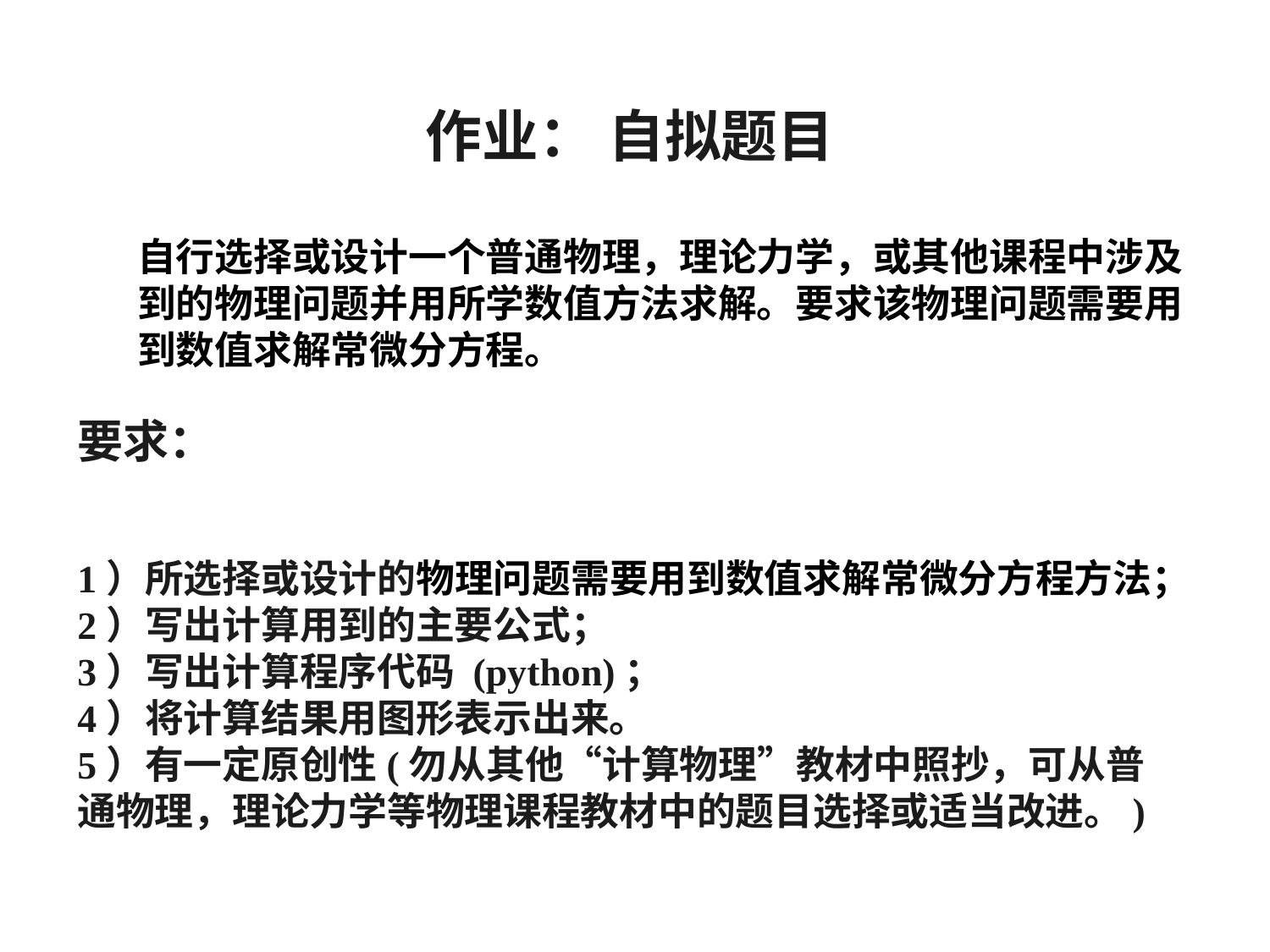

作业： 自拟题目
自行选择或设计一个普通物理，理论力学，或其他课程中涉及到的物理问题并用所学数值方法求解。要求该物理问题需要用到数值求解常微分方程。
要求：

1）所选择或设计的物理问题需要用到数值求解常微分方程方法；
2）写出计算用到的主要公式；
3）写出计算程序代码 (python)；
4）将计算结果用图形表示出来。
5）有一定原创性(勿从其他“计算物理”教材中照抄，可从普通物理，理论力学等物理课程教材中的题目选择或适当改进。)